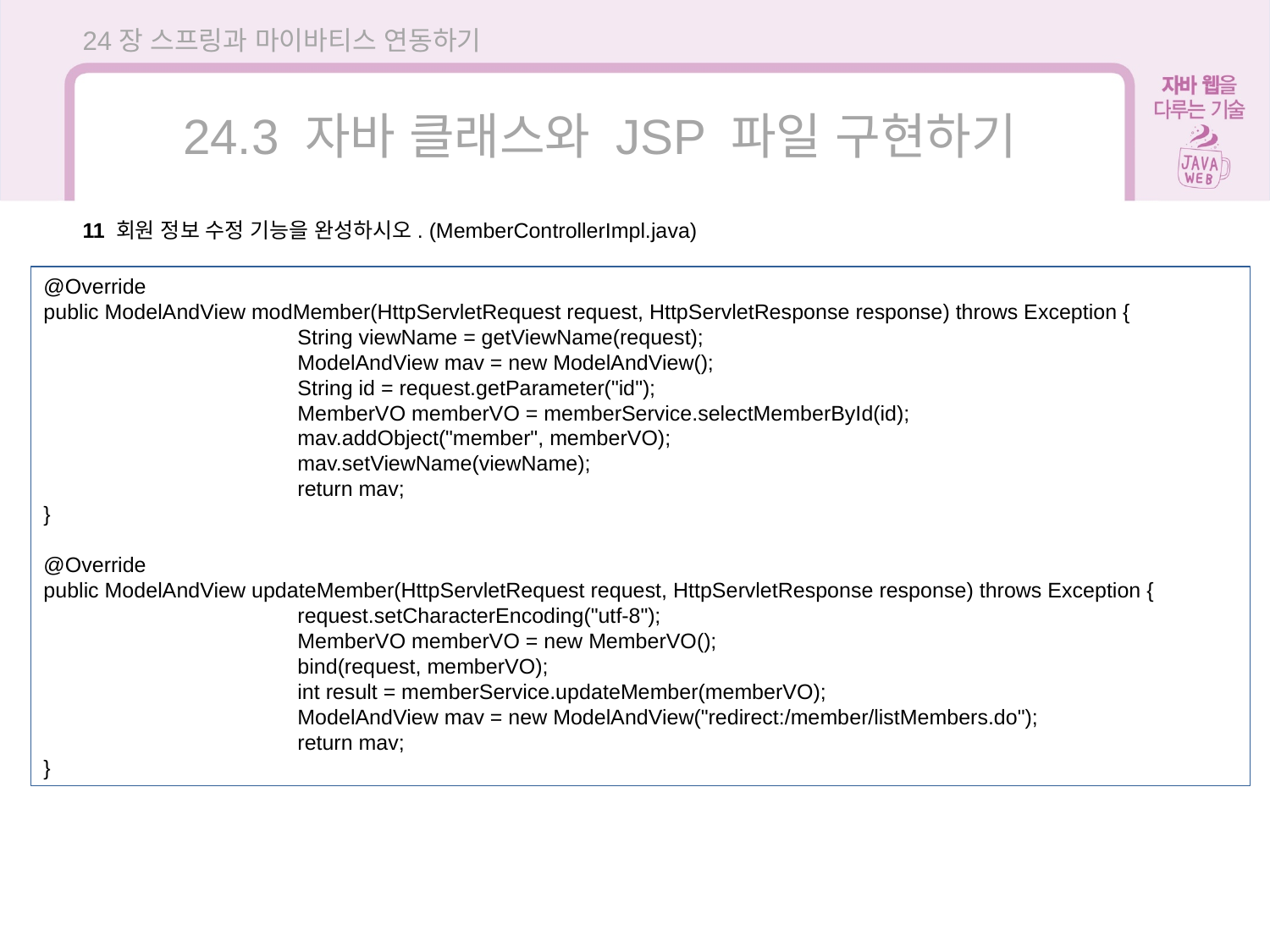

24장 스프링과 마이바티스 연동하기
24.3 자바 클래스와 JSP 파일 구현하기
11 회원 정보 수정 기능을 완성하시오. (MemberControllerImpl.java)
@Override
public ModelAndView modMember(HttpServletRequest request, HttpServletResponse response) throws Exception {
		String viewName = getViewName(request);
		ModelAndView mav = new ModelAndView();
		String id = request.getParameter("id");
		MemberVO memberVO = memberService.selectMemberById(id);
		mav.addObject("member", memberVO);
		mav.setViewName(viewName);
		return mav;
}

@Override
public ModelAndView updateMember(HttpServletRequest request, HttpServletResponse response) throws Exception {
		request.setCharacterEncoding("utf-8");
		MemberVO memberVO = new MemberVO();
		bind(request, memberVO);
		int result = memberService.updateMember(memberVO);
		ModelAndView mav = new ModelAndView("redirect:/member/listMembers.do");
		return mav;
}